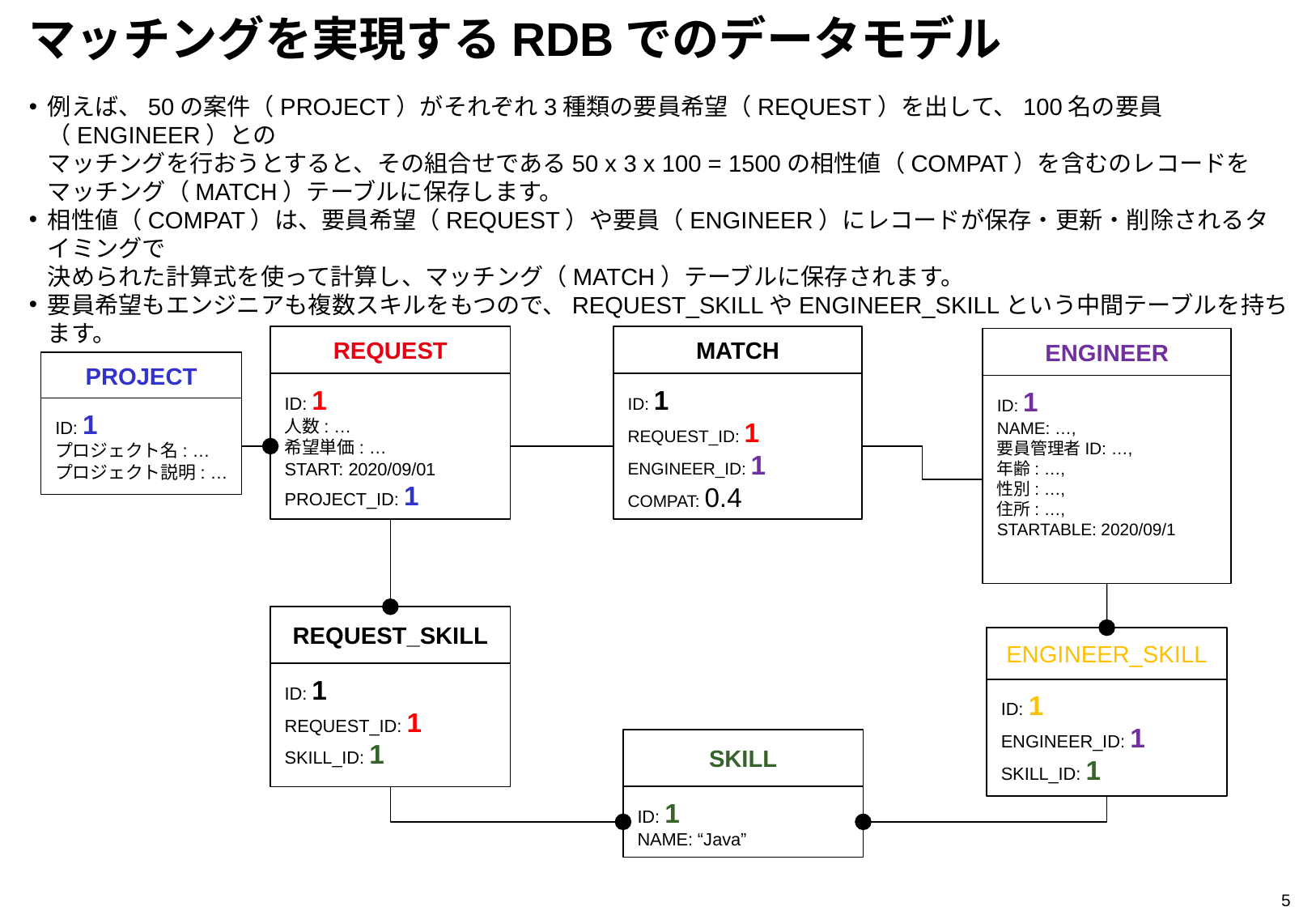

マッチングを実現するRDBでのデータモデル
例えば、50の案件（PROJECT）がそれぞれ3種類の要員希望（REQUEST）を出して、100名の要員（ENGINEER）との
マッチングを行おうとすると、その組合せである50 x 3 x 100 = 1500の相性値（COMPAT）を含むのレコードを
マッチング（MATCH）テーブルに保存します。
相性値（COMPAT）は、要員希望（REQUEST）や要員（ENGINEER）にレコードが保存・更新・削除されるタイミングで
決められた計算式を使って計算し、マッチング（MATCH）テーブルに保存されます。
要員希望もエンジニアも複数スキルをもつので、REQUEST_SKILLやENGINEER_SKILLという中間テーブルを持ちます。
MATCH
REQUEST
ENGINEER
PROJECT
ID: 1
REQUEST_ID: 1
ENGINEER_ID: 1
COMPAT: 0.4
ID: 1
人数: …
希望単価: …
START: 2020/09/01
PROJECT_ID: 1
ID: 1
NAME: …,
要員管理者ID: …,
年齢: …,
性別: …,
住所: …,
STARTABLE: 2020/09/1
ID: 1
プロジェクト名: …
プロジェクト説明: …
REQUEST_SKILL
ENGINEER_SKILL
ID: 1
REQUEST_ID: 1
SKILL_ID: 1
ID: 1
ENGINEER_ID: 1
SKILL_ID: 1
SKILL
ID: 1
NAME: “Java”